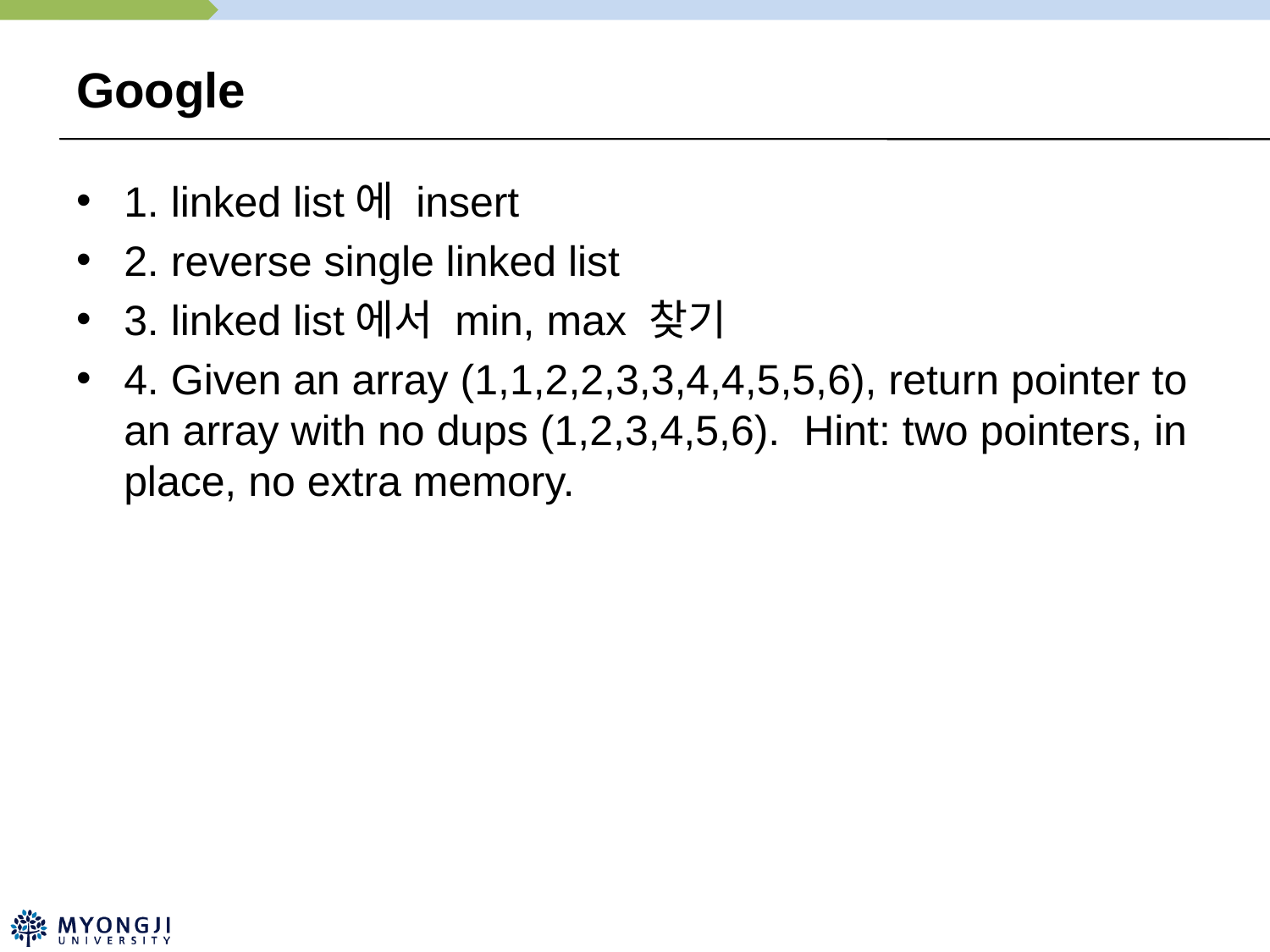

# Google
1. linked list에 insert
2. reverse single linked list
3. linked list에서 min, max 찾기
4. Given an array (1,1,2,2,3,3,4,4,5,5,6), return pointer to an array with no dups (1,2,3,4,5,6).  Hint: two pointers, in place, no extra memory.